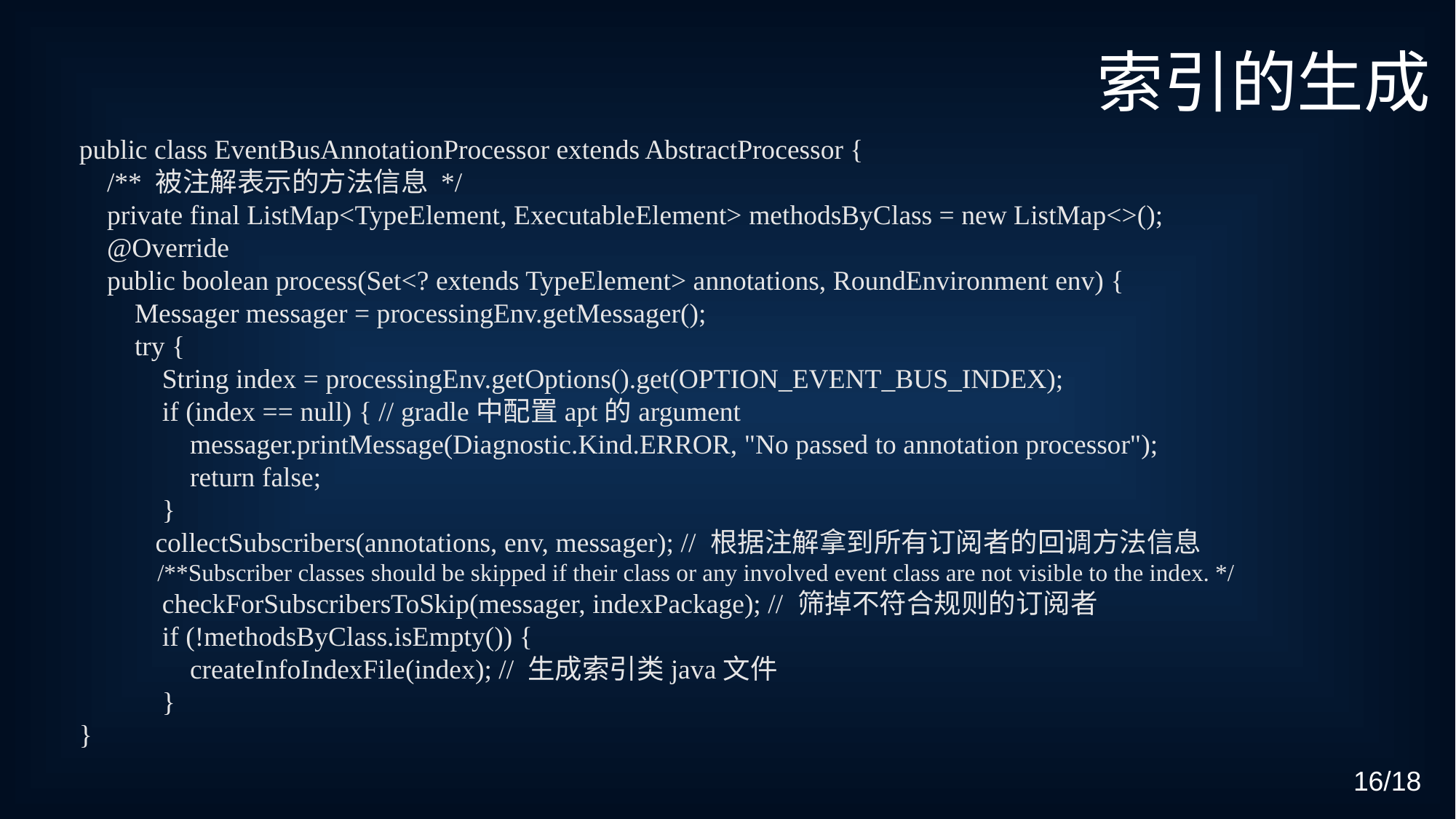

索引的生成
public class EventBusAnnotationProcessor extends AbstractProcessor {
    /** 被注解表示的方法信息 */
    private final ListMap<TypeElement, ExecutableElement> methodsByClass = new ListMap<>();
    @Override
    public boolean process(Set<? extends TypeElement> annotations, RoundEnvironment env) {
        Messager messager = processingEnv.getMessager();
        try {
            String index = processingEnv.getOptions().get(OPTION_EVENT_BUS_INDEX);
            if (index == null) { // gradle中配置apt的argument
                messager.printMessage(Diagnostic.Kind.ERROR, "No passed to annotation processor");
                return false;
            }
           collectSubscribers(annotations, env, messager); // 根据注解拿到所有订阅者的回调方法信息
             /**Subscriber classes should be skipped if their class or any involved event class are not visible to the index. */
            checkForSubscribersToSkip(messager, indexPackage); // 筛掉不符合规则的订阅者
            if (!methodsByClass.isEmpty()) {
                createInfoIndexFile(index); // 生成索引类java文件
            }
}

16/18